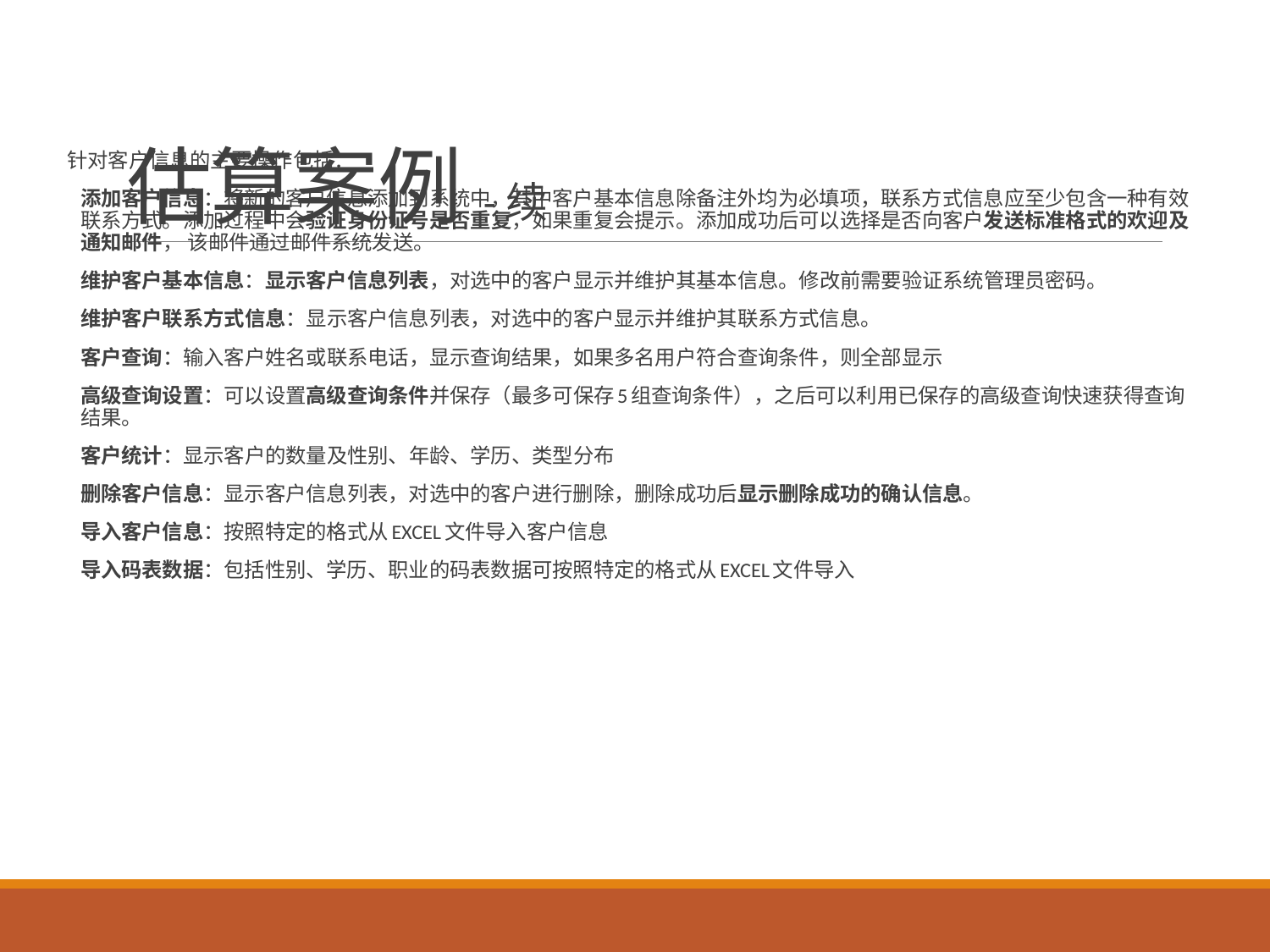

# 估算案例-续
针对客户信息的主要操作包括：
添加客户信息：将新的客户信息添加到系统中，其中客户基本信息除备注外均为必填项，联系方式信息应至少包含一种有效联系方式。添加过程中会验证身份证号是否重复，如果重复会提示。添加成功后可以选择是否向客户发送标准格式的欢迎及通知邮件， 该邮件通过邮件系统发送。
维护客户基本信息：显示客户信息列表，对选中的客户显示并维护其基本信息。修改前需要验证系统管理员密码。
维护客户联系方式信息：显示客户信息列表，对选中的客户显示并维护其联系方式信息。
客户查询：输入客户姓名或联系电话，显示查询结果，如果多名用户符合查询条件，则全部显示
高级查询设置：可以设置高级查询条件并保存（最多可保存5组查询条件），之后可以利用已保存的高级查询快速获得查询结果。
客户统计：显示客户的数量及性别、年龄、学历、类型分布
删除客户信息：显示客户信息列表，对选中的客户进行删除，删除成功后显示删除成功的确认信息。
导入客户信息：按照特定的格式从EXCEL文件导入客户信息
导入码表数据：包括性别、学历、职业的码表数据可按照特定的格式从EXCEL文件导入